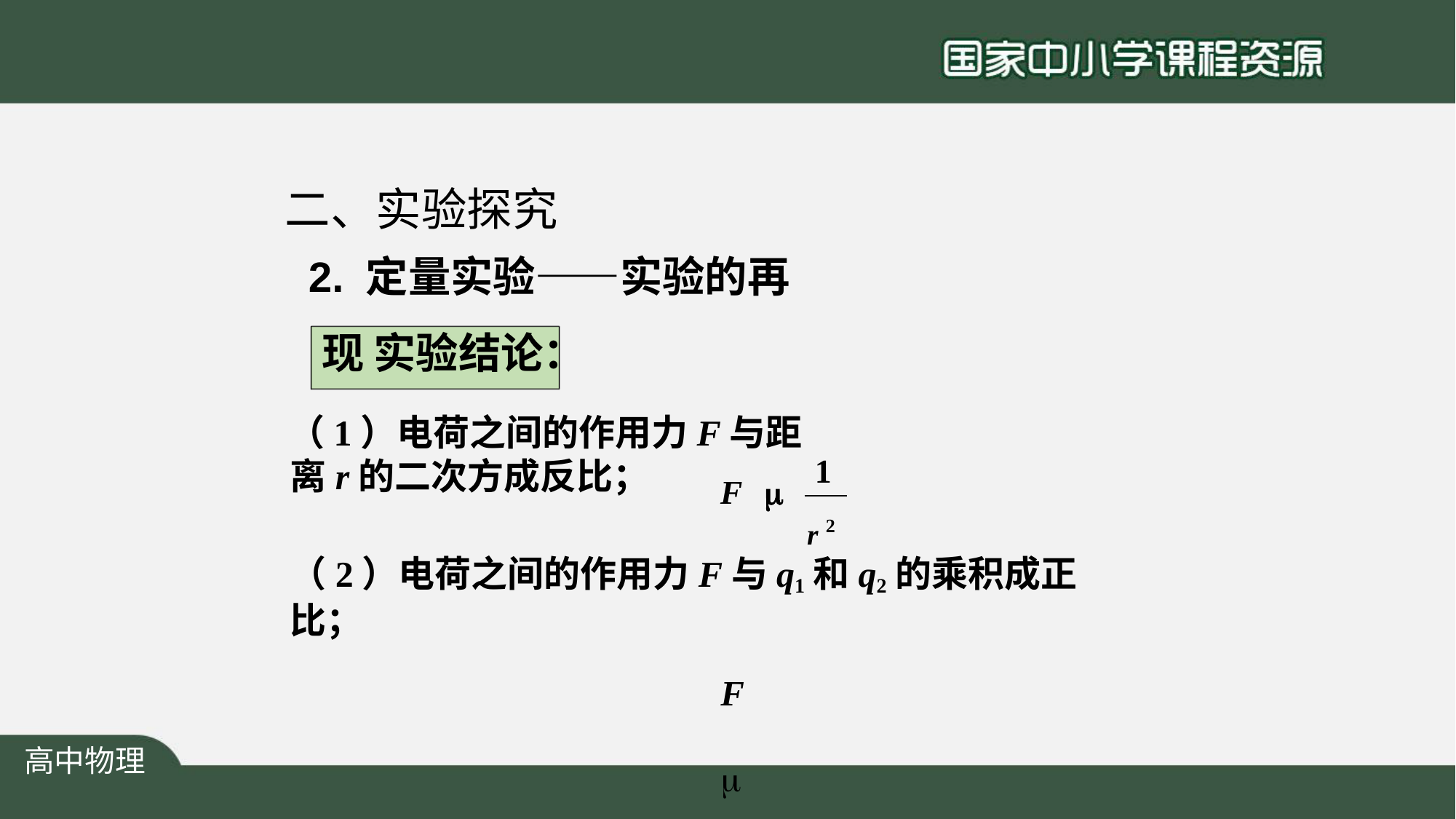

# 二、实验探究
2. 定量实验——实验的再现 实验结论：
（1）电荷之间的作用力F与距离r的二次方成反比；

1
F	μ
r 2

（2）电荷之间的作用力F与q1和q2的乘积成正比；
F	μ	q 1 q 2
高中物理